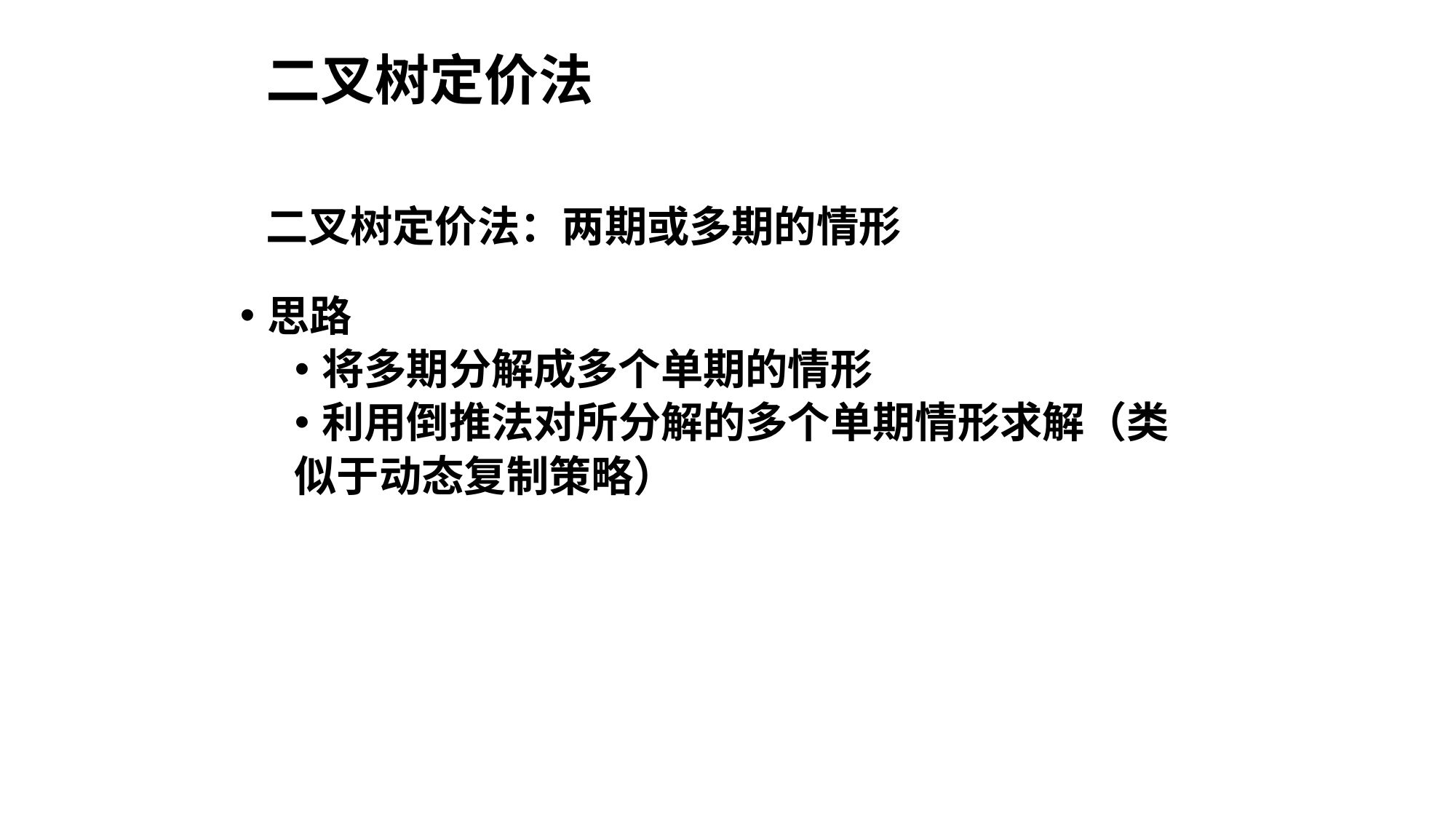

二叉树定价法
二叉树定价法：两期或多期的情形
思路
将多期分解成多个单期的情形
利用倒推法对所分解的多个单期情形求解（类
似于动态复制策略）